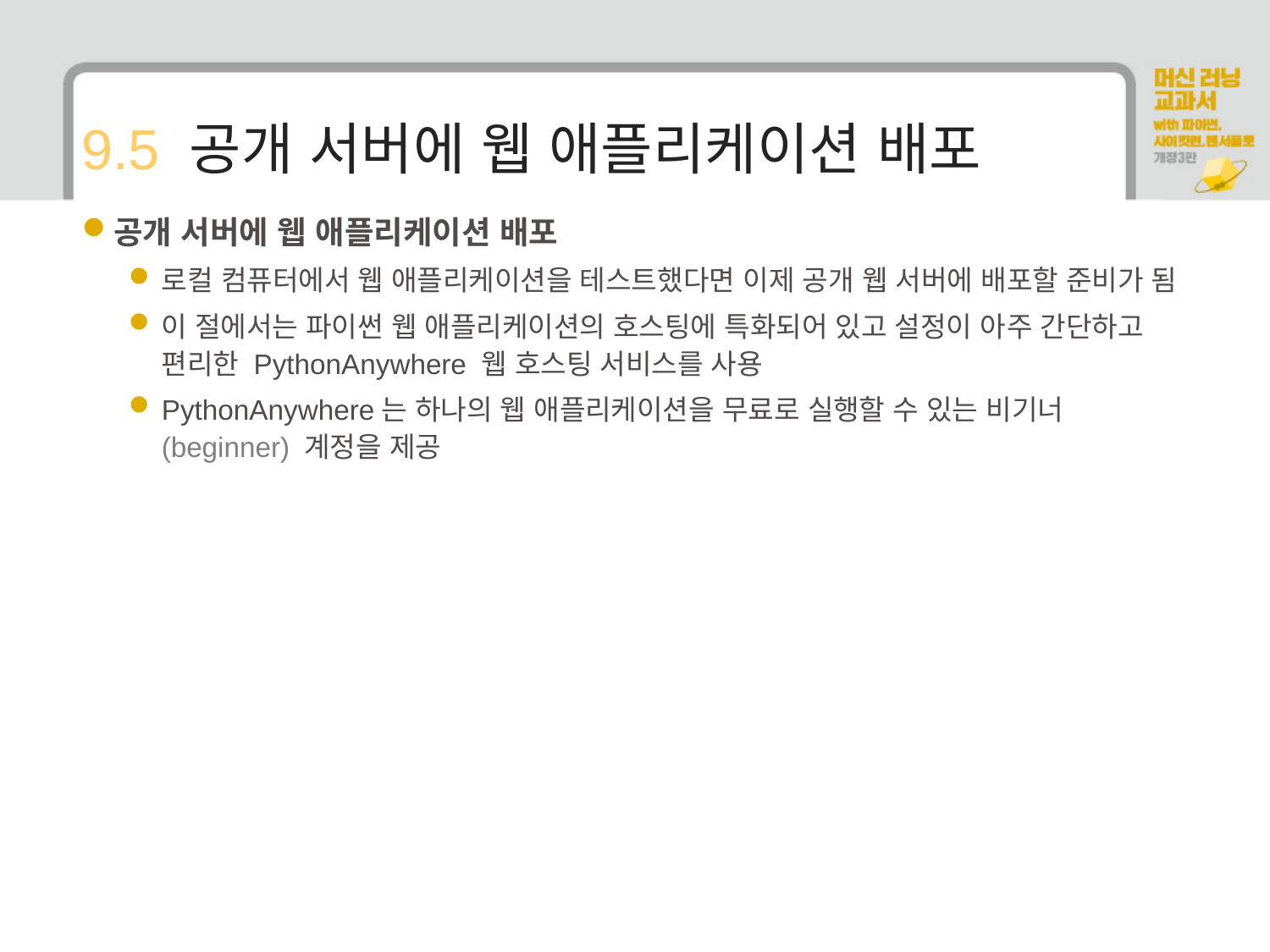

# 9.5 공개 서버에 웹 애플리케이션 배포
공개 서버에 웹 애플리케이션 배포
로컬 컴퓨터에서 웹 애플리케이션을 테스트했다면 이제 공개 웹 서버에 배포할 준비가 됨
이 절에서는 파이썬 웹 애플리케이션의 호스팅에 특화되어 있고 설정이 아주 간단하고 편리한 PythonAnywhere 웹 호스팅 서비스를 사용
PythonAnywhere는 하나의 웹 애플리케이션을 무료로 실행할 수 있는 비기너(beginner) 계정을 제공